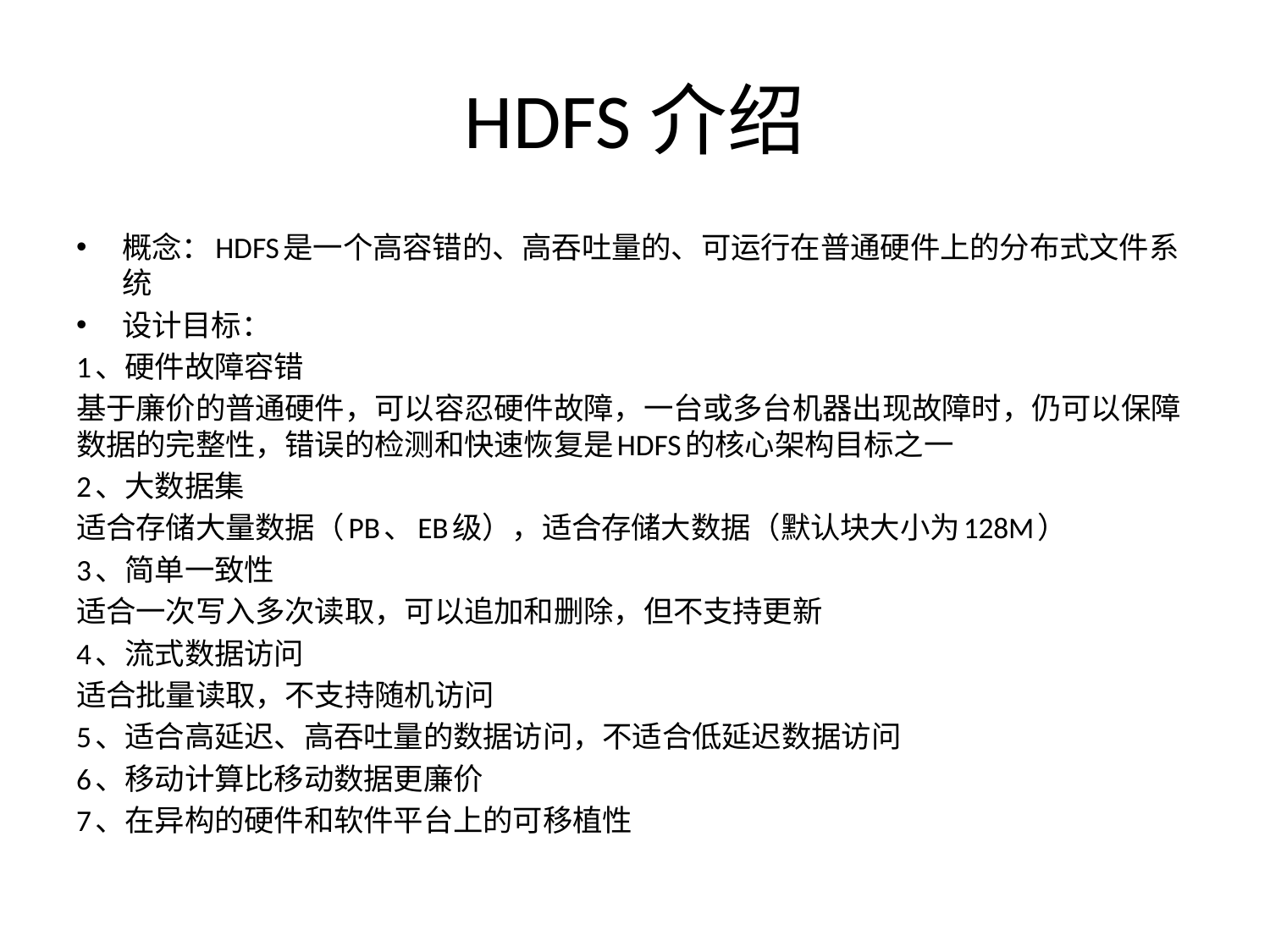

# HDFS介绍
概念：HDFS是一个高容错的、高吞吐量的、可运行在普通硬件上的分布式文件系统
设计目标：
1、硬件故障容错
基于廉价的普通硬件，可以容忍硬件故障，一台或多台机器出现故障时，仍可以保障数据的完整性，错误的检测和快速恢复是HDFS的核心架构目标之一
2、大数据集
适合存储大量数据（PB、EB级），适合存储大数据（默认块大小为128M）
3、简单一致性
适合一次写入多次读取，可以追加和删除，但不支持更新
4、流式数据访问
适合批量读取，不支持随机访问
5、适合高延迟、高吞吐量的数据访问，不适合低延迟数据访问
6、移动计算比移动数据更廉价
7、在异构的硬件和软件平台上的可移植性